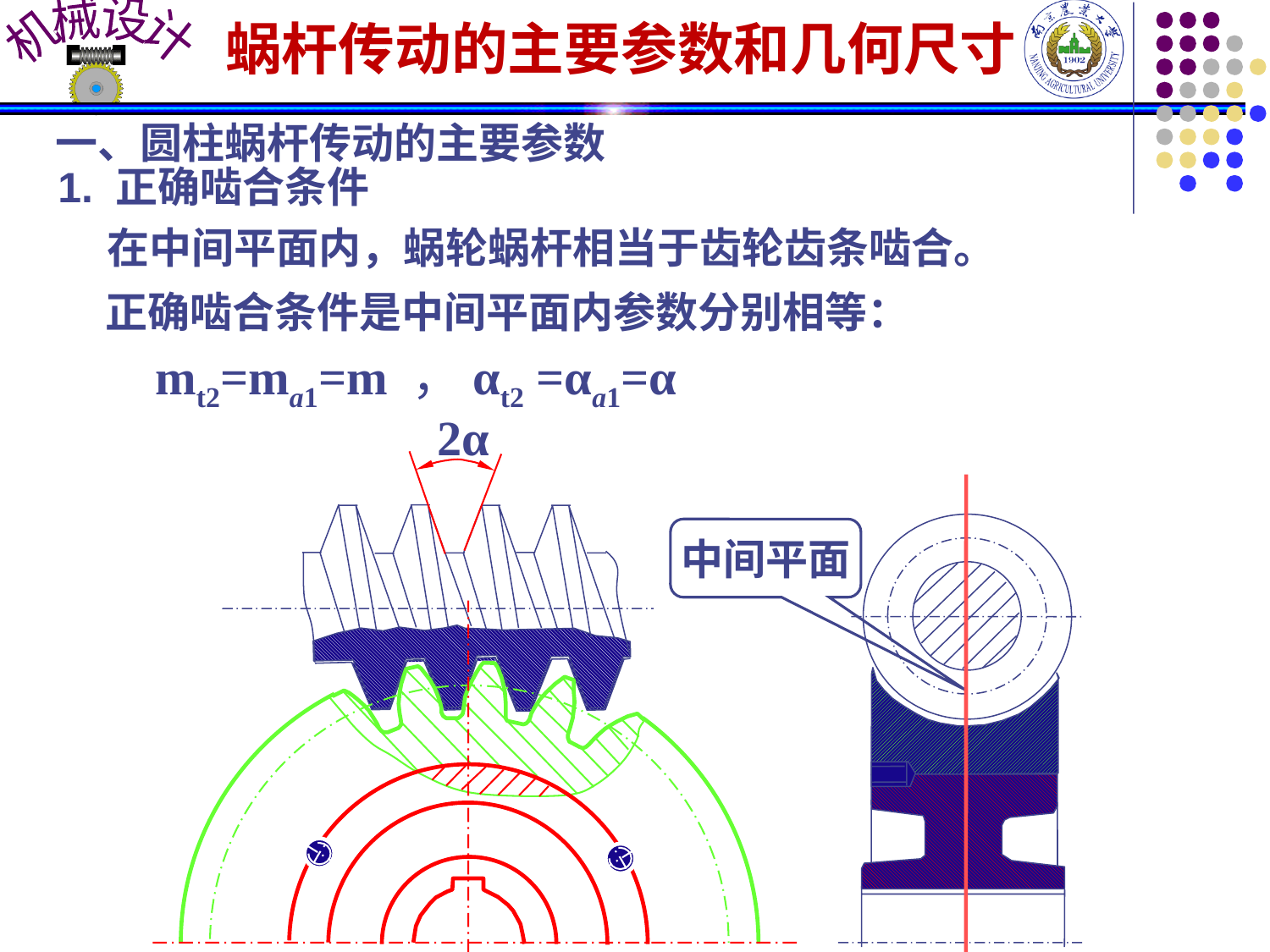

蜗杆传动的主要参数和几何尺寸
一、圆柱蜗杆传动的主要参数
1. 正确啮合条件
在中间平面内，蜗轮蜗杆相当于齿轮齿条啮合。
正确啮合条件是中间平面内参数分别相等：
mt2=ma1=m ，αt2 =αa1=α
2α

中间平面